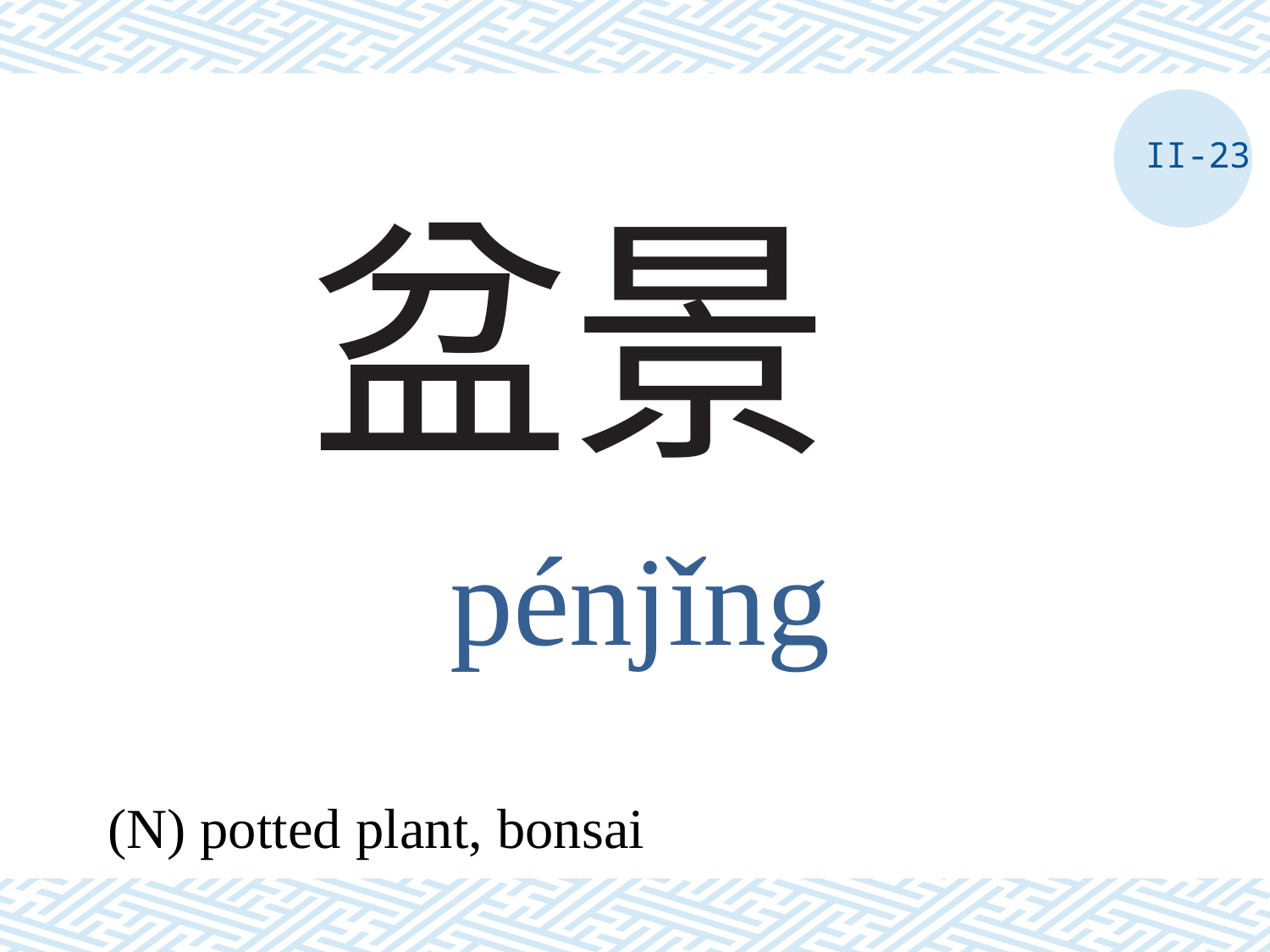

II-23

# 盆景
pénjǐng
(N) potted plant, bonsai